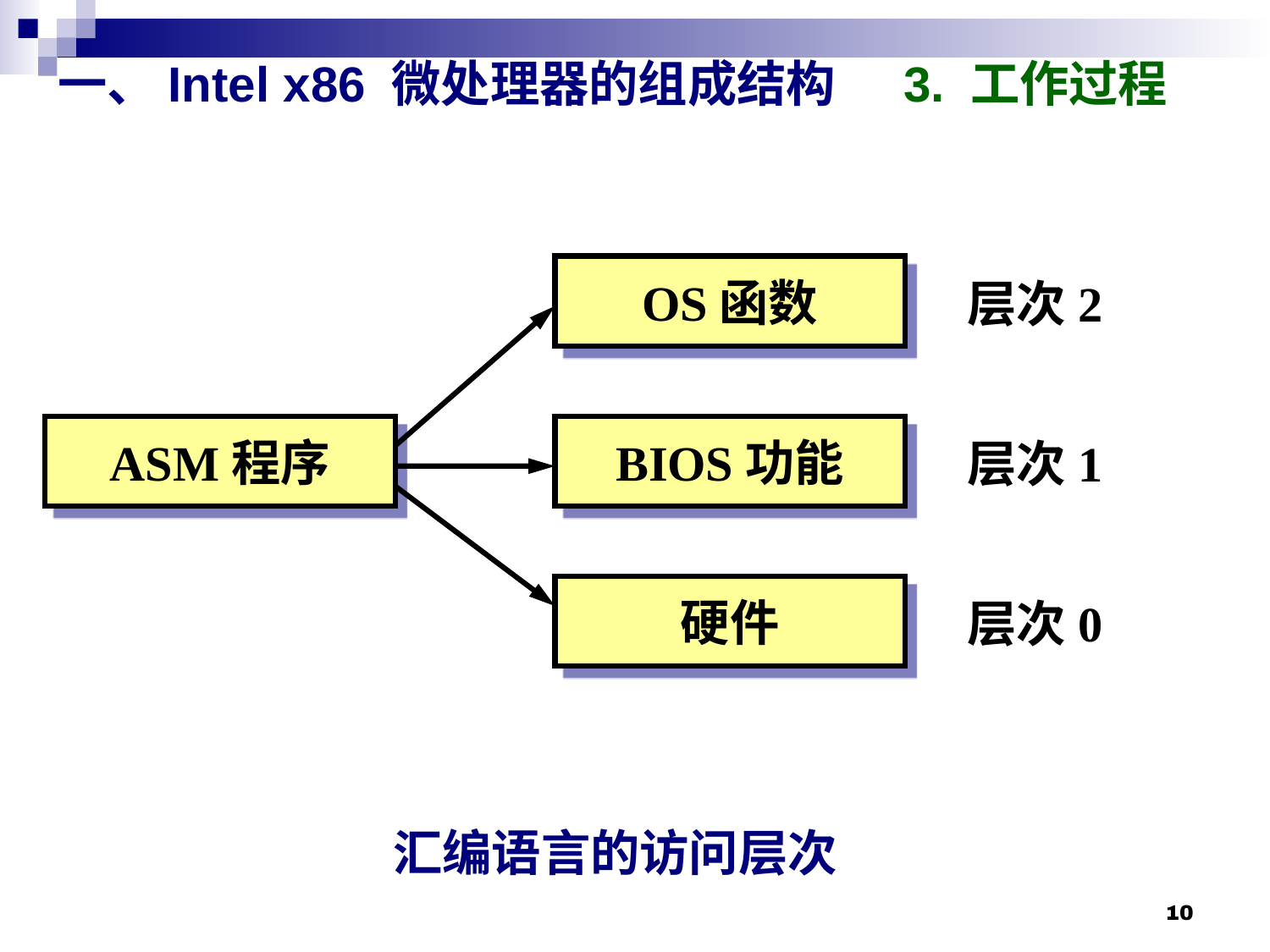

# 一、Intel x86 微处理器的组成结构     3. 工作过程
OS函数
层次2

ASM程序
BIOS功能
层次1

硬件
层次0
汇编语言的访问层次
10